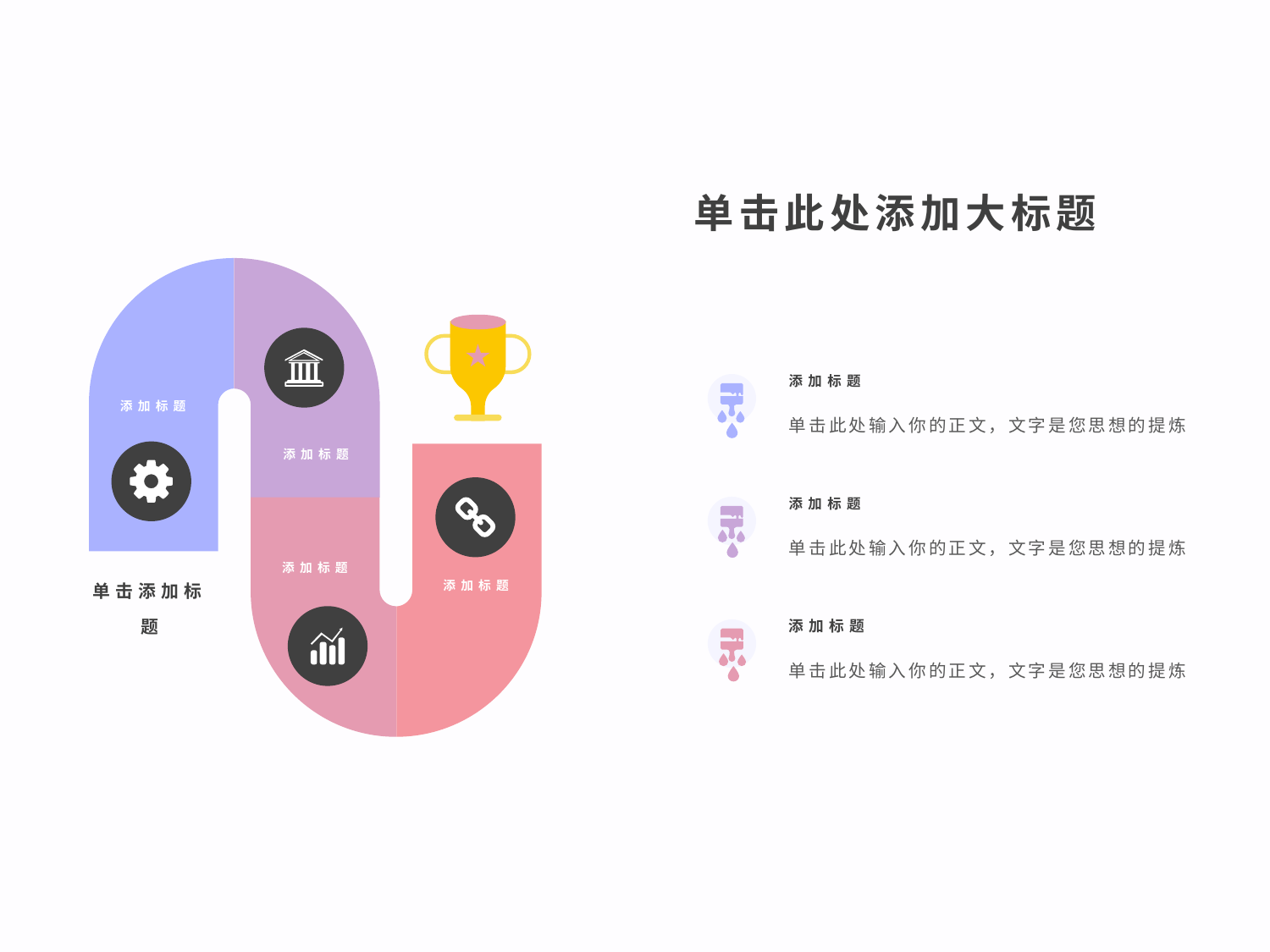

单击此处添加大标题

添加标题

添加标题

单击此处输入你的正文，文字是您思想的提炼

添加标题

添加标题

单击此处输入你的正文，文字是您思想的提炼
添加标题
单击添加标题
添加标题
添加标题

单击此处输入你的正文，文字是您思想的提炼